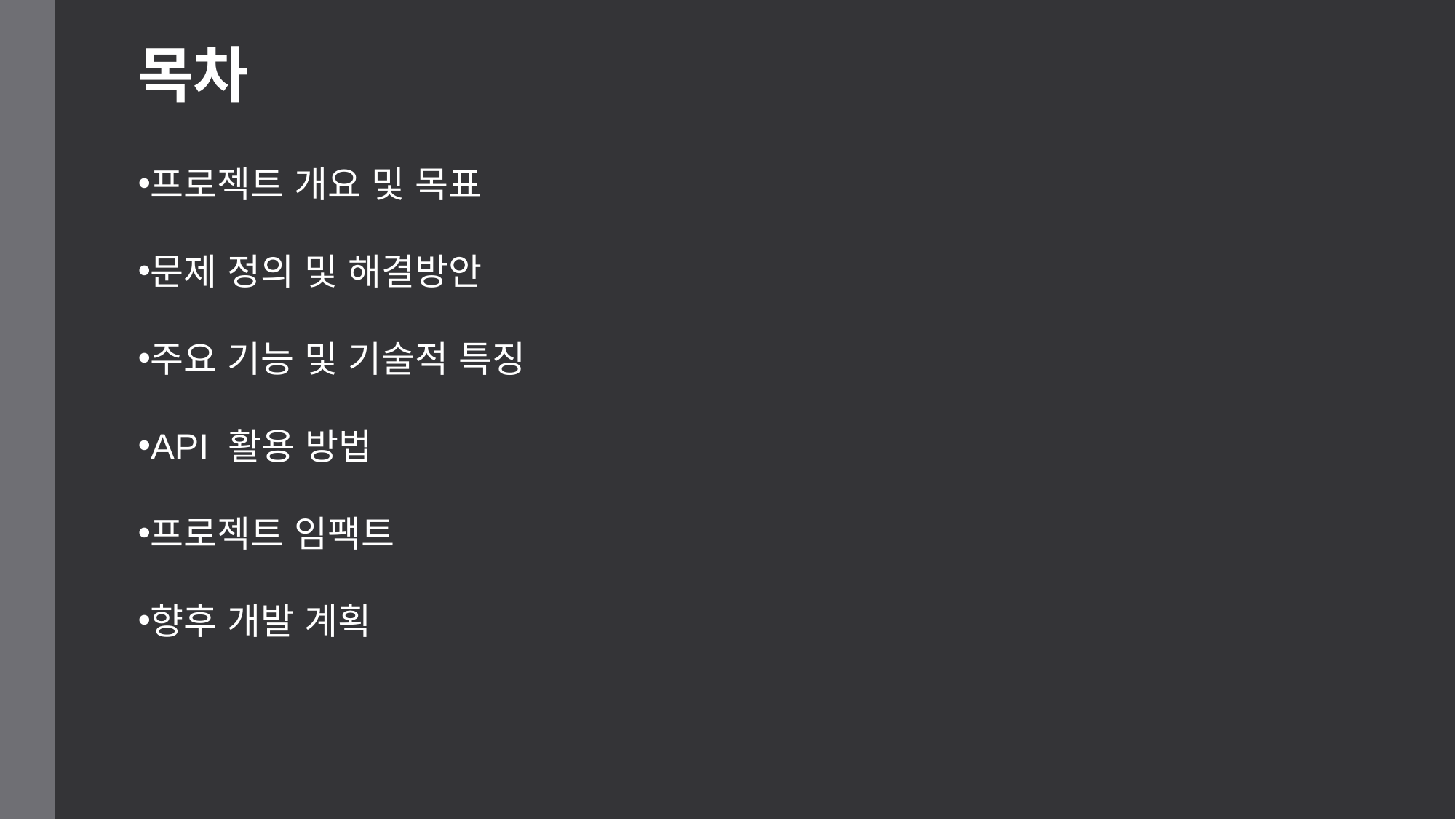

목차
프로젝트 개요 및 목표

문제 정의 및 해결방안

주요 기능 및 기술적 특징

API 활용 방법

프로젝트 임팩트

향후 개발 계획